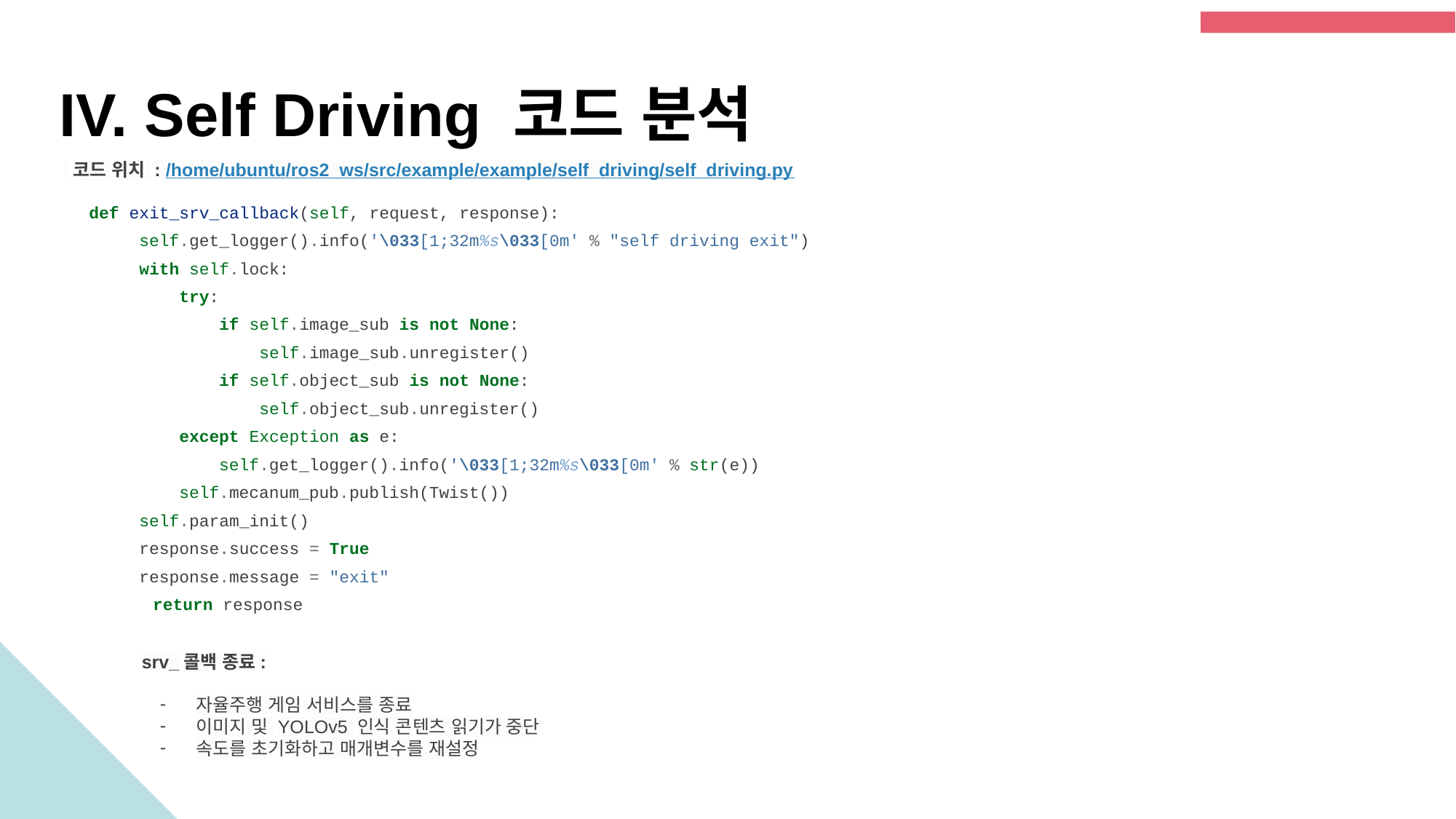

IV. Self Driving 코드 분석
 코드 위치 : /home/ubuntu/ros2_ws/src/example/example/self_driving/self_driving.py
   def exit_srv_callback(self, request, response):
        self.get_logger().info('\033[1;32m%s\033[0m' % "self driving exit")
        with self.lock:
            try:
                if self.image_sub is not None:
                    self.image_sub.unregister()
                if self.object_sub is not None:
                    self.object_sub.unregister()
            except Exception as e:
                self.get_logger().info('\033[1;32m%s\033[0m' % str(e))
            self.mecanum_pub.publish(Twist())
        self.param_init()
        response.success = True
        response.message = "exit"
        return response

srv_콜백 종료:
자율주행 게임 서비스를 종료
이미지 및 YOLOv5 인식 콘텐츠 읽기가 중단
속도를 초기화하고 매개변수를 재설정